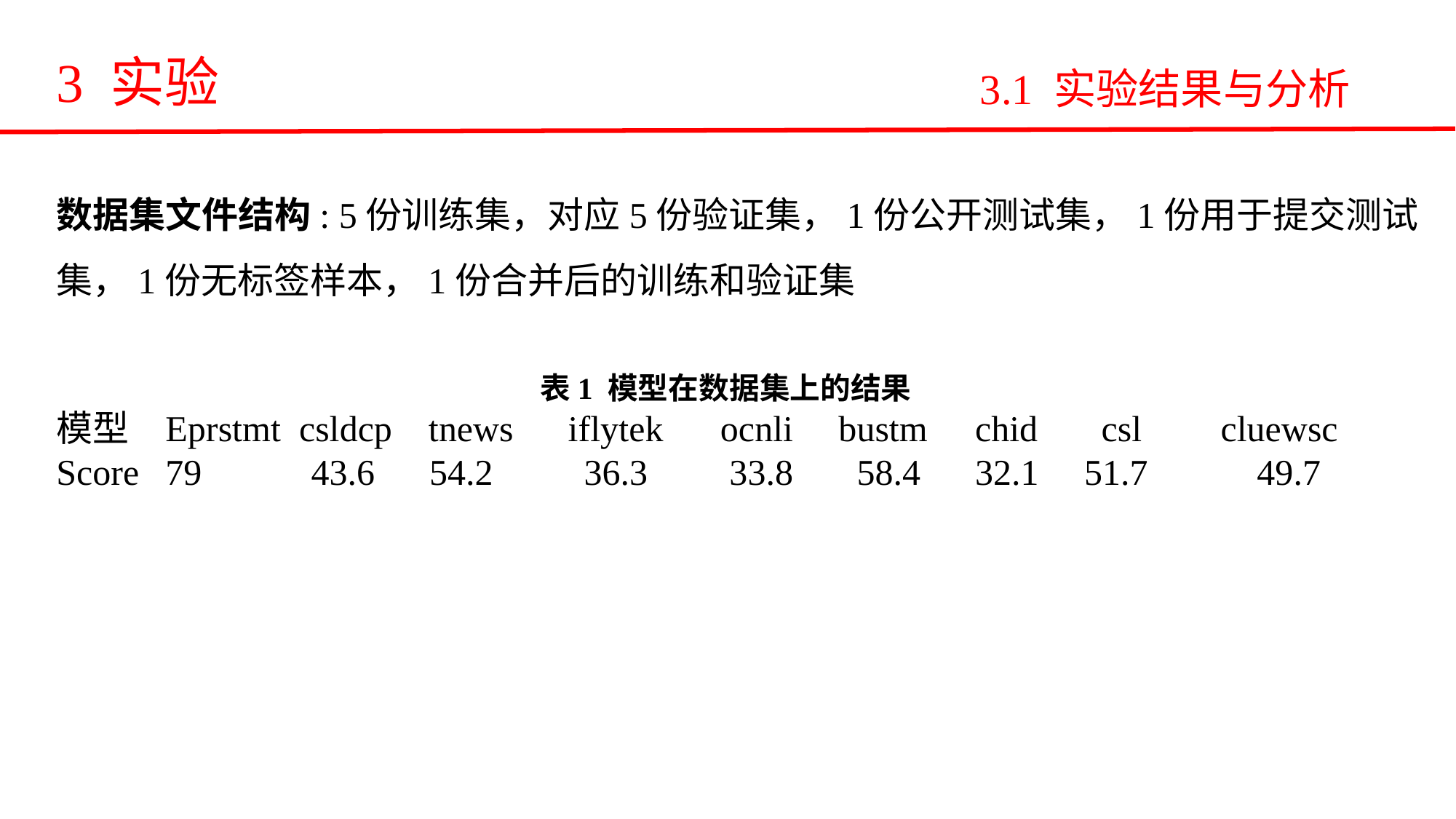

3 实验
3.1 实验结果与分析
数据集文件结构: 5份训练集，对应5份验证集，1份公开测试集，1份用于提交测试集，1份无标签样本，1份合并后的训练和验证集
表1 模型在数据集上的结果
模型	Eprstmt  csldcp    tnews      iflytek	 ocnli	  bustm	     chid       csl	        cluewsc
Score	79	    43.6	     54.2          36.3	  33.8	    58.4	     32.1     51.7	49.7